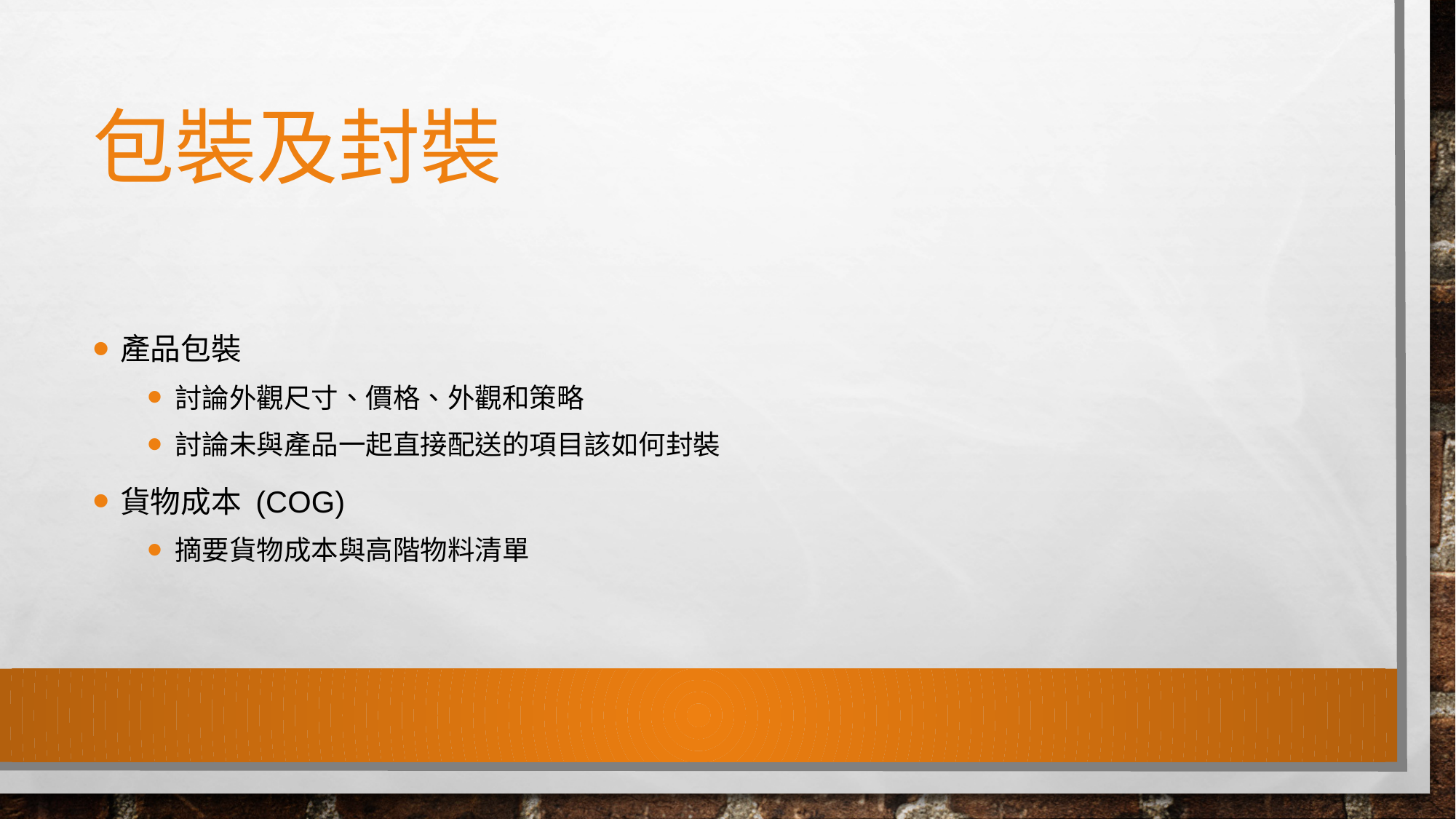

# 包裝及封裝
產品包裝
討論外觀尺寸、價格、外觀和策略
討論未與產品一起直接配送的項目該如何封裝
貨物成本 (COG)
摘要貨物成本與高階物料清單